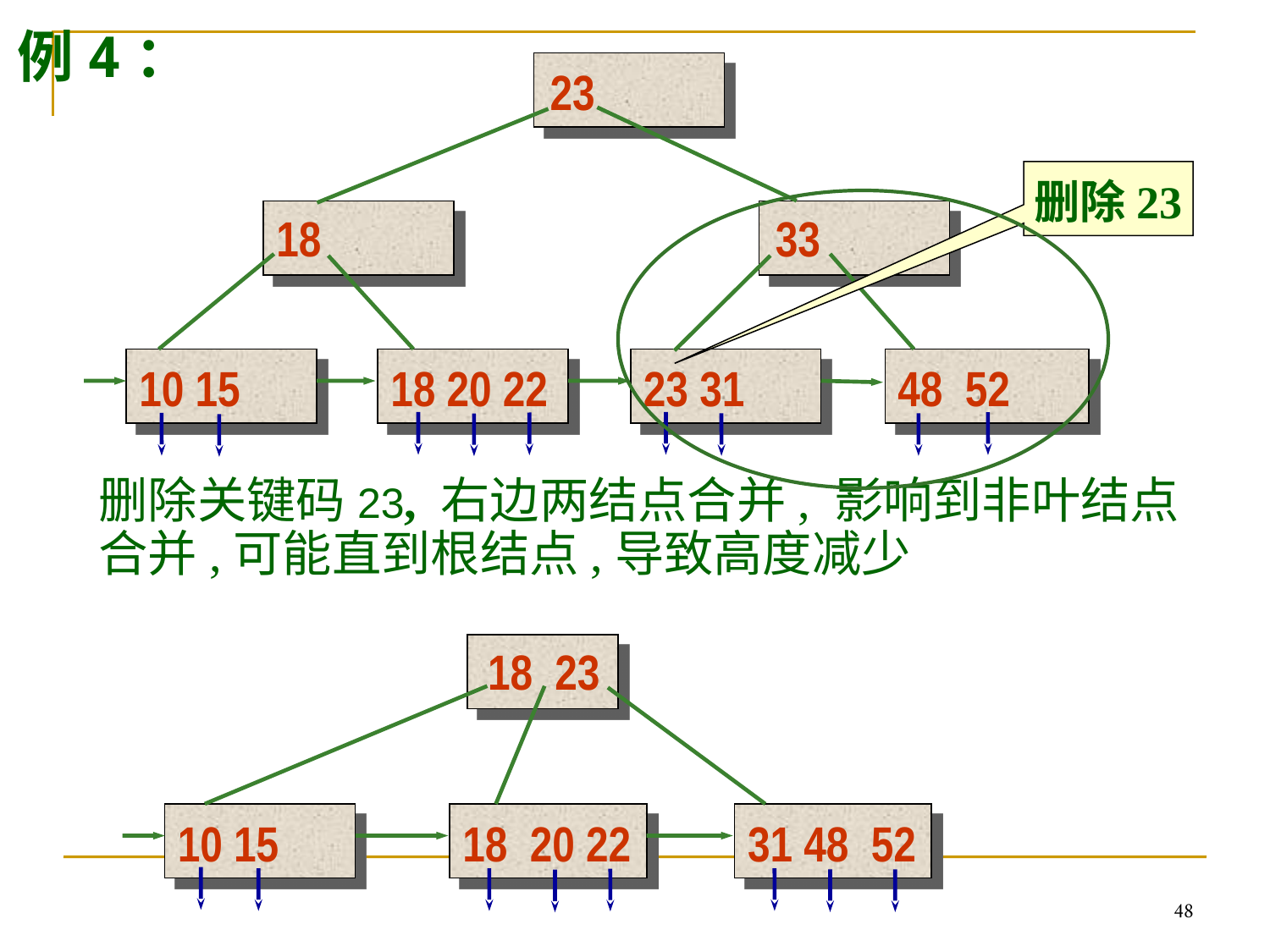

例4：

23

删除23

18

33

10 15
18 20 22
23 31
48  52

删除关键码23, 右边两结点合并, 影响到非叶结点合并,可能直到根结点,导致高度减少

18  23

10 15
18  20 22
31 48  52

48